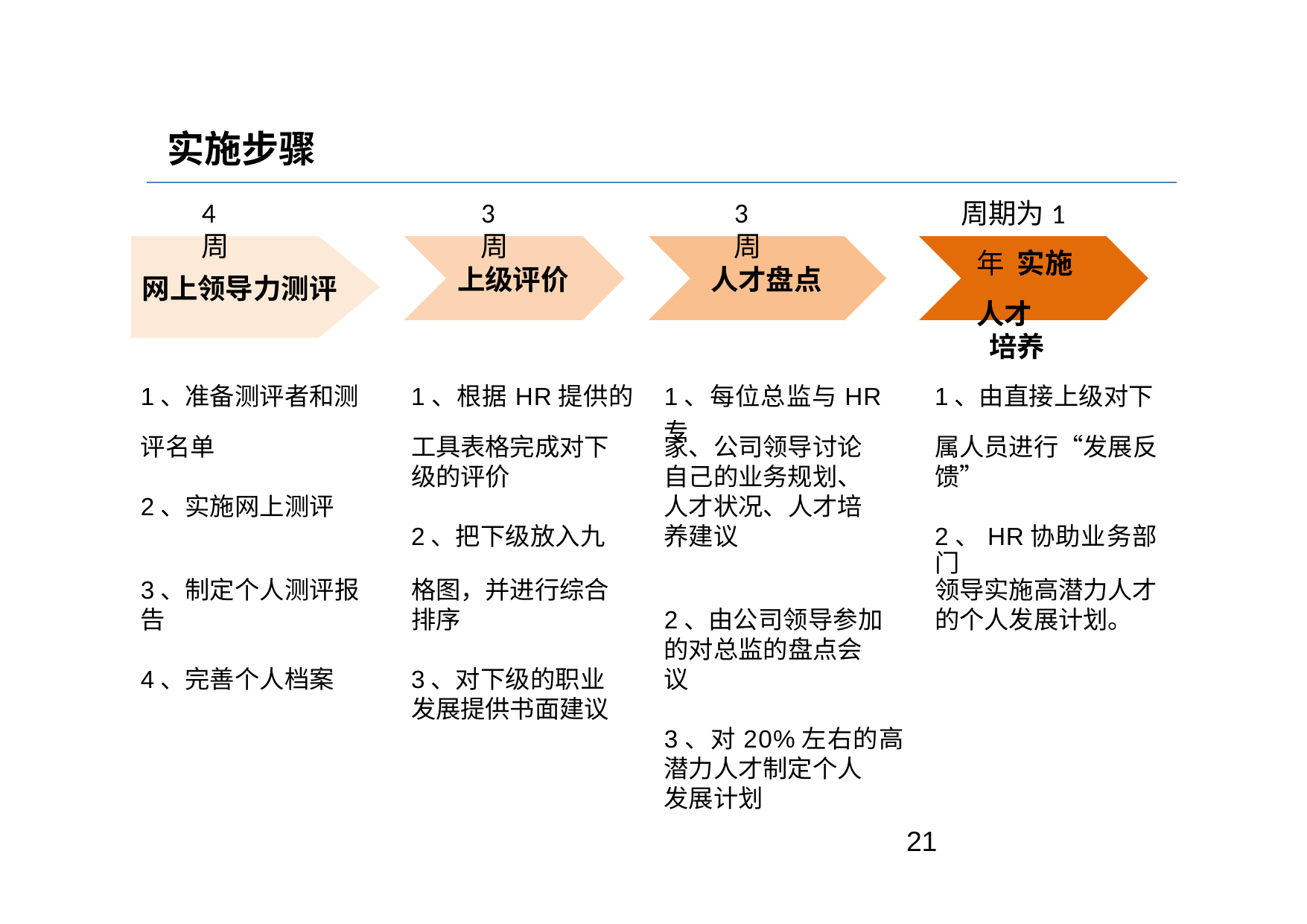

# 实施步骤
周期为1年  实施人才
培养

4周
3周
3周

上级评价
人才盘点
网上领导力测评
| 1、准备测评者和测 | 1、根据HR提供的 | 1、每位总监与HR专 | 1、由直接上级对下 |
| --- | --- | --- | --- |
| 评名单 | 工具表格完成对下 | 家、公司领导讨论 | 属人员进行“发展反 |
|  | 级的评价 | 自己的业务规划、 | 馈” |
| 2、实施网上测评 |  | 人才状况、人才培 |  |
|  | 2、把下级放入九 | 养建议 | 2、HR协助业务部门 |
| 3、制定个人测评报 | 格图，并进行综合 |  | 领导实施高潜力人才 |
| 告 | 排序 | 2、由公司领导参加 | 的个人发展计划。 |
|  |  | 的对总监的盘点会 |  |
| 4、完善个人档案 | 3、对下级的职业 | 议 |  |
|  | 发展提供书面建议 |  |  |
|  |  | 3、对20%左右的高 |  |
|  |  | 潜力人才制定个人 |  |
|  |  | 发展计划 |  |
21